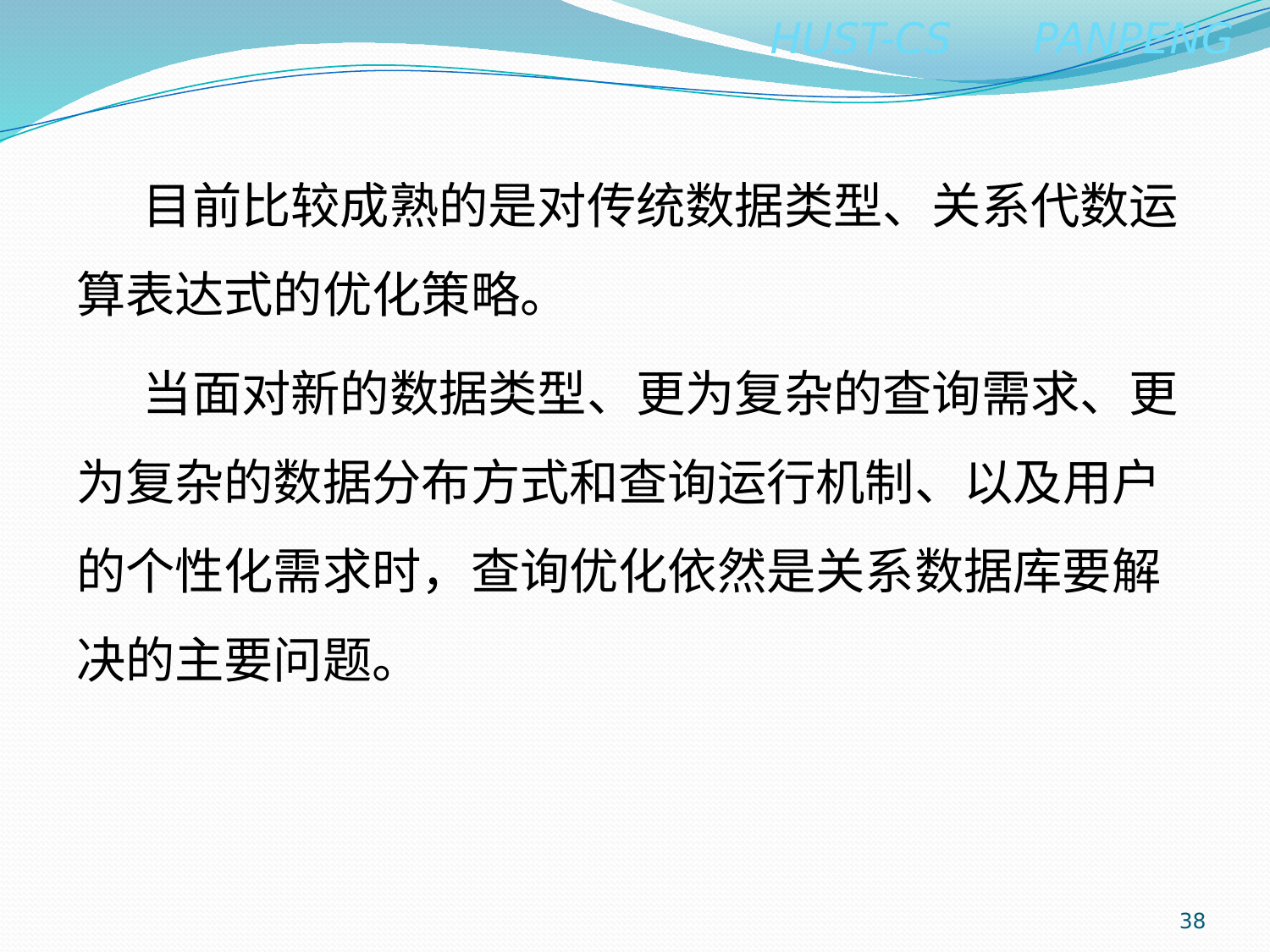

目前比较成熟的是对传统数据类型、关系代数运算表达式的优化策略。
     当面对新的数据类型、更为复杂的查询需求、更为复杂的数据分布方式和查询运行机制、以及用户的个性化需求时，查询优化依然是关系数据库要解决的主要问题。
38